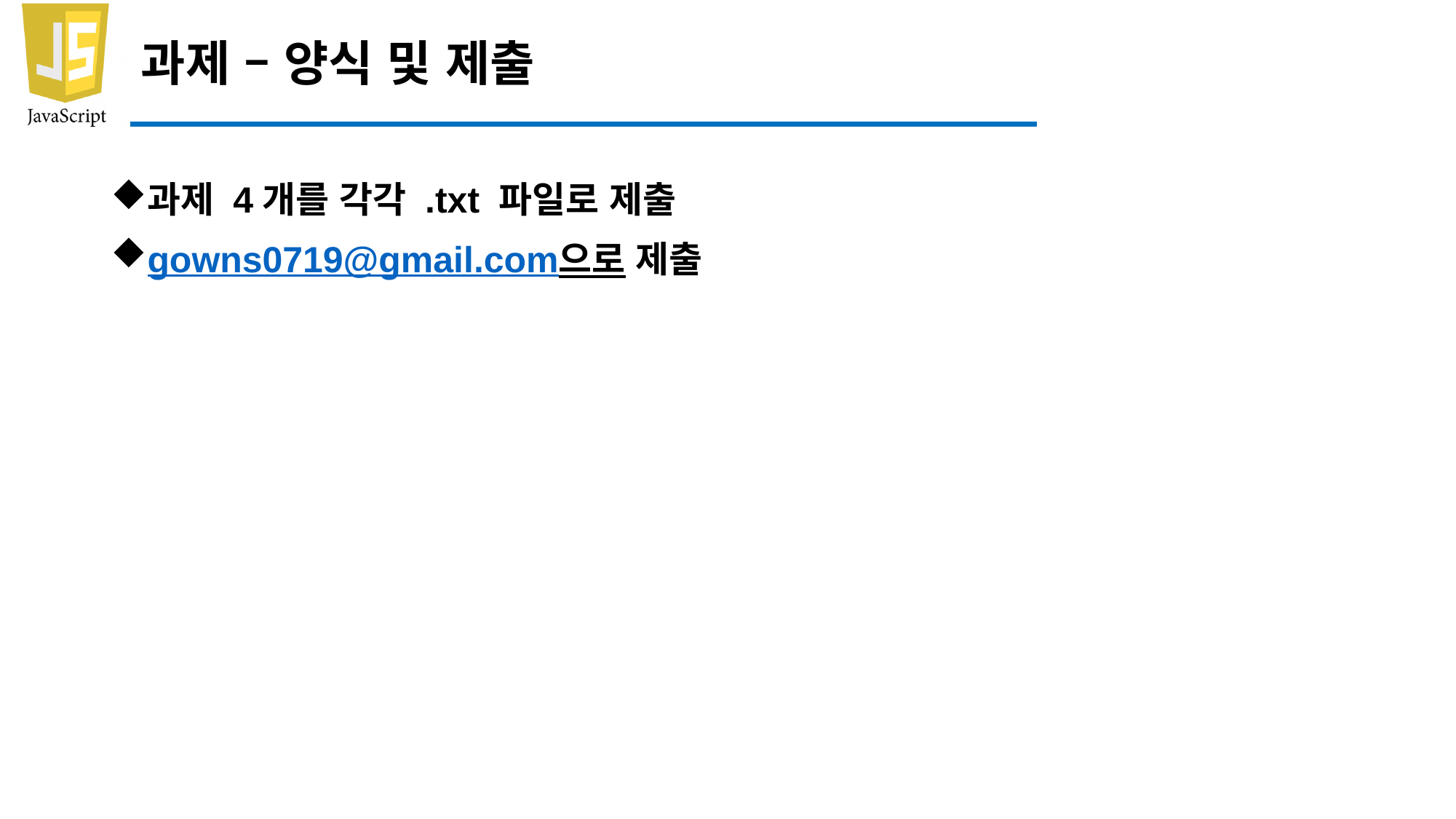

# 과제 – 양식 및 제출
과제 4개를 각각 .txt 파일로 제출
gowns0719@gmail.com으로 제출